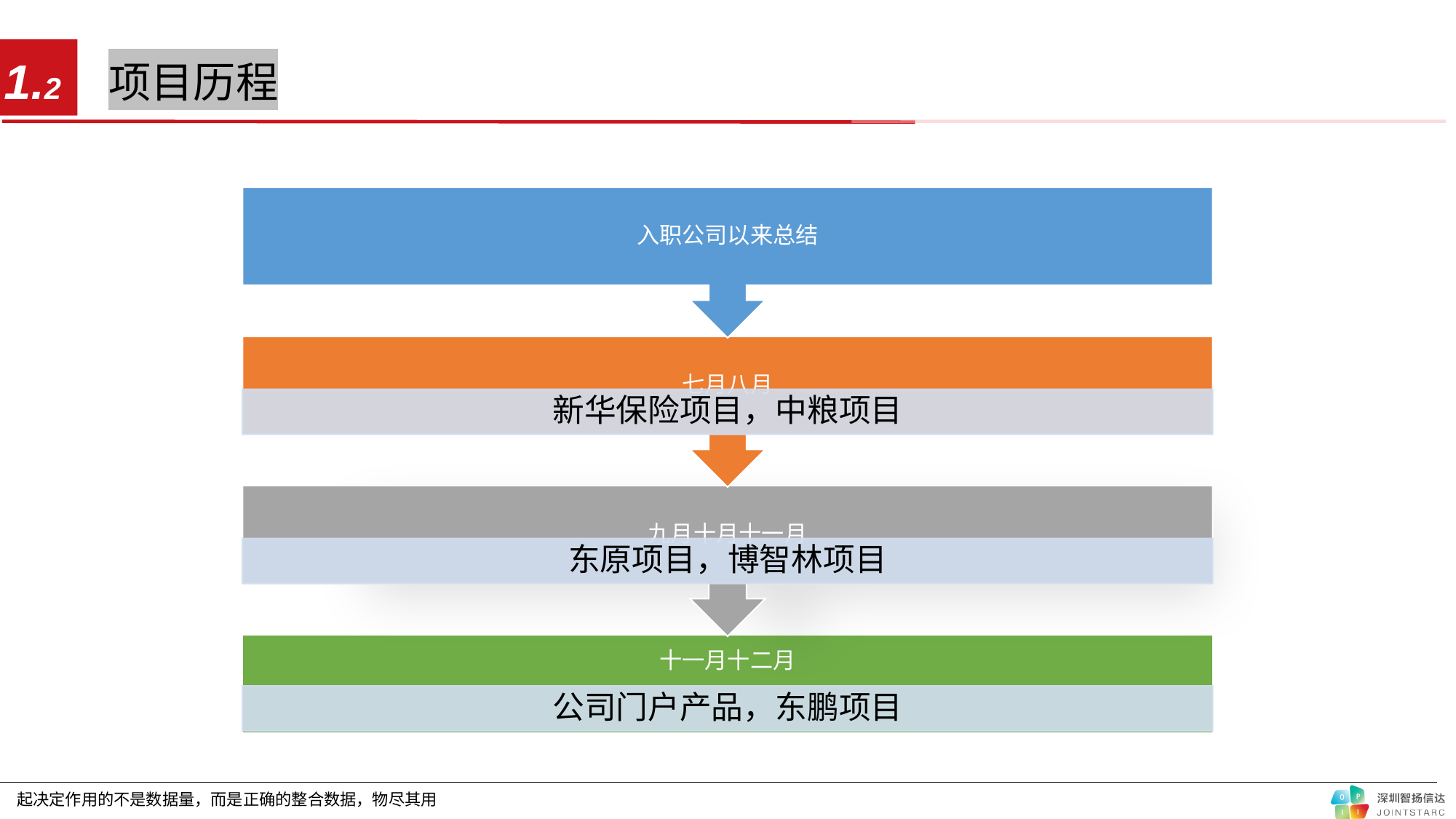

1.2
项目历程
十一月十二月
公司门户产品，东鹏项目
九月十月十一月
东原项目，博智林项目
七月八月
新华保险项目，中粮项目
入职公司以来总结